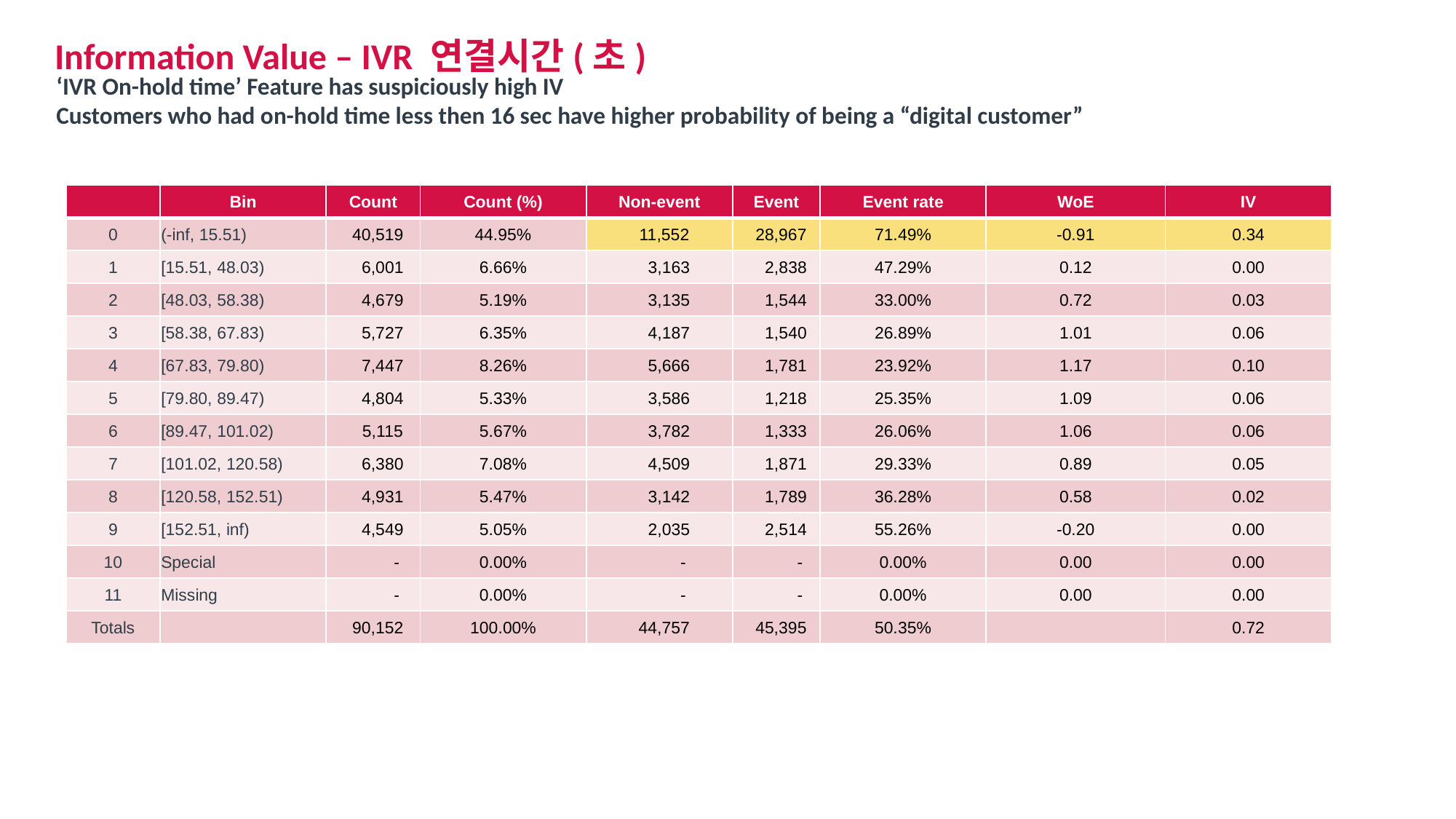

Information Value – IVR 연결시간(초)
‘IVR On-hold time’ Feature has suspiciously high IV
Customers who had on-hold time less then 16 sec have higher probability of being a “digital customer”
|  | Bin | Count | Count (%) | Non-event | Event | Event rate | WoE | IV |
| --- | --- | --- | --- | --- | --- | --- | --- | --- |
| 0 | (-inf, 15.51) | 40,519 | 44.95% | 11,552 | 28,967 | 71.49% | -0.91 | 0.34 |
| 1 | [15.51, 48.03) | 6,001 | 6.66% | 3,163 | 2,838 | 47.29% | 0.12 | 0.00 |
| 2 | [48.03, 58.38) | 4,679 | 5.19% | 3,135 | 1,544 | 33.00% | 0.72 | 0.03 |
| 3 | [58.38, 67.83) | 5,727 | 6.35% | 4,187 | 1,540 | 26.89% | 1.01 | 0.06 |
| 4 | [67.83, 79.80) | 7,447 | 8.26% | 5,666 | 1,781 | 23.92% | 1.17 | 0.10 |
| 5 | [79.80, 89.47) | 4,804 | 5.33% | 3,586 | 1,218 | 25.35% | 1.09 | 0.06 |
| 6 | [89.47, 101.02) | 5,115 | 5.67% | 3,782 | 1,333 | 26.06% | 1.06 | 0.06 |
| 7 | [101.02, 120.58) | 6,380 | 7.08% | 4,509 | 1,871 | 29.33% | 0.89 | 0.05 |
| 8 | [120.58, 152.51) | 4,931 | 5.47% | 3,142 | 1,789 | 36.28% | 0.58 | 0.02 |
| 9 | [152.51, inf) | 4,549 | 5.05% | 2,035 | 2,514 | 55.26% | -0.20 | 0.00 |
| 10 | Special | - | 0.00% | - | - | 0.00% | 0.00 | 0.00 |
| 11 | Missing | - | 0.00% | - | - | 0.00% | 0.00 | 0.00 |
| Totals |  | 90,152 | 100.00% | 44,757 | 45,395 | 50.35% |  | 0.72 |